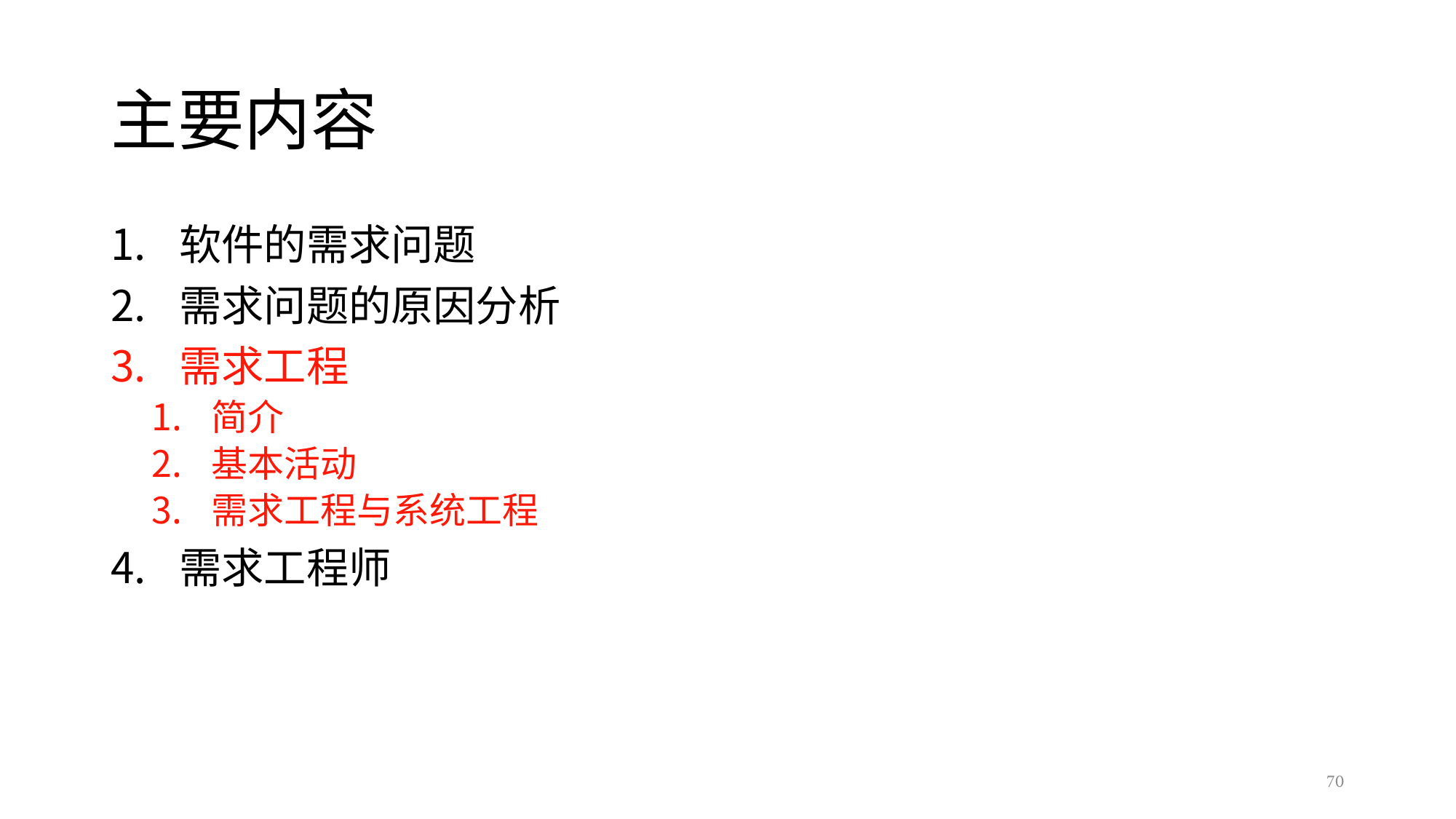

# 主要内容
软件的需求问题
需求问题的原因分析
需求工程
简介
基本活动
需求工程与系统工程
需求工程师
70